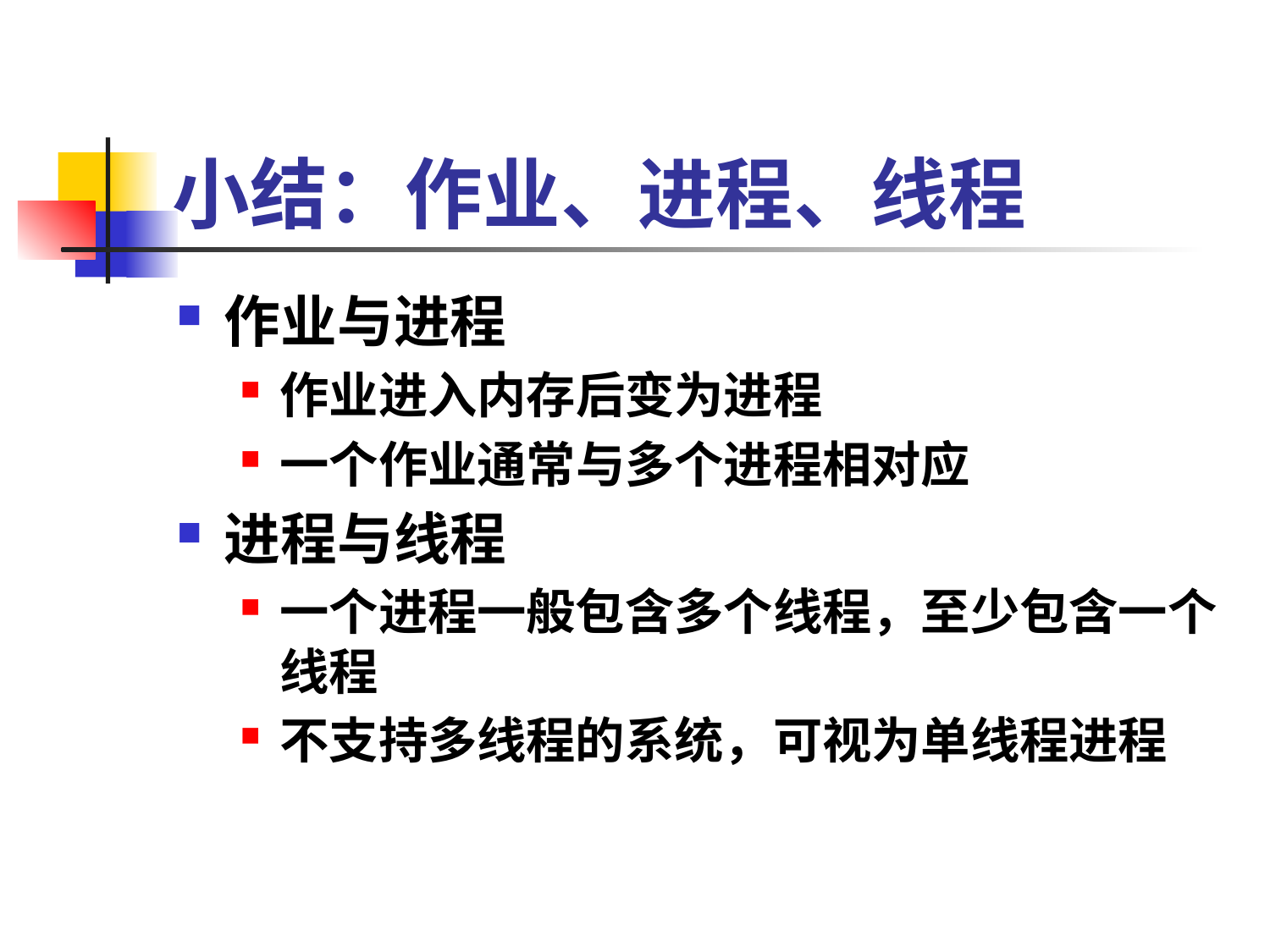

# 小结：作业、进程、线程
作业与进程
作业进入内存后变为进程
一个作业通常与多个进程相对应
进程与线程
一个进程一般包含多个线程，至少包含一个线程
不支持多线程的系统，可视为单线程进程